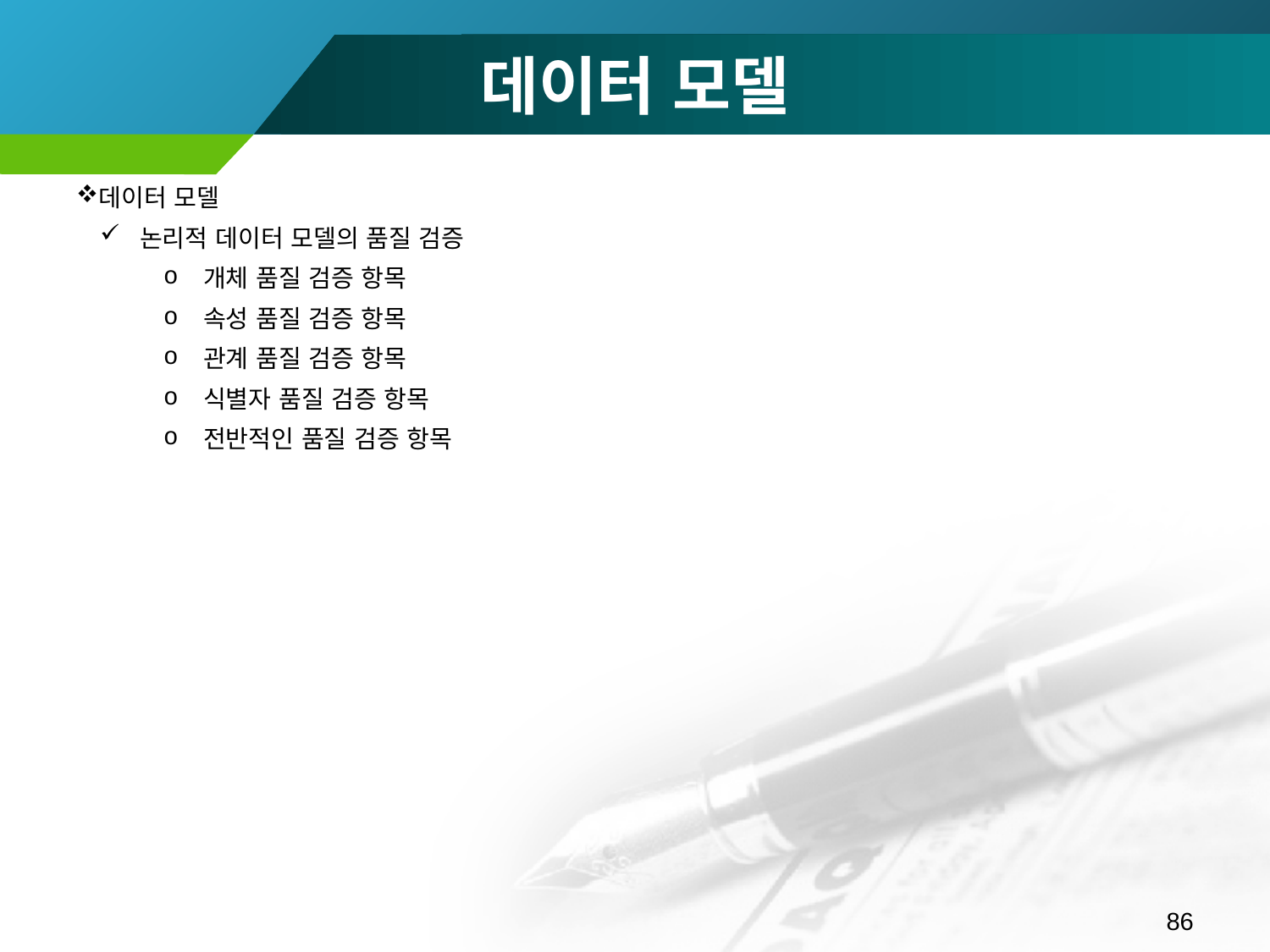

# 데이터 모델
데이터 모델
논리적 데이터 모델의 품질 검증
개체 품질 검증 항목
속성 품질 검증 항목
관계 품질 검증 항목
식별자 품질 검증 항목
전반적인 품질 검증 항목
86